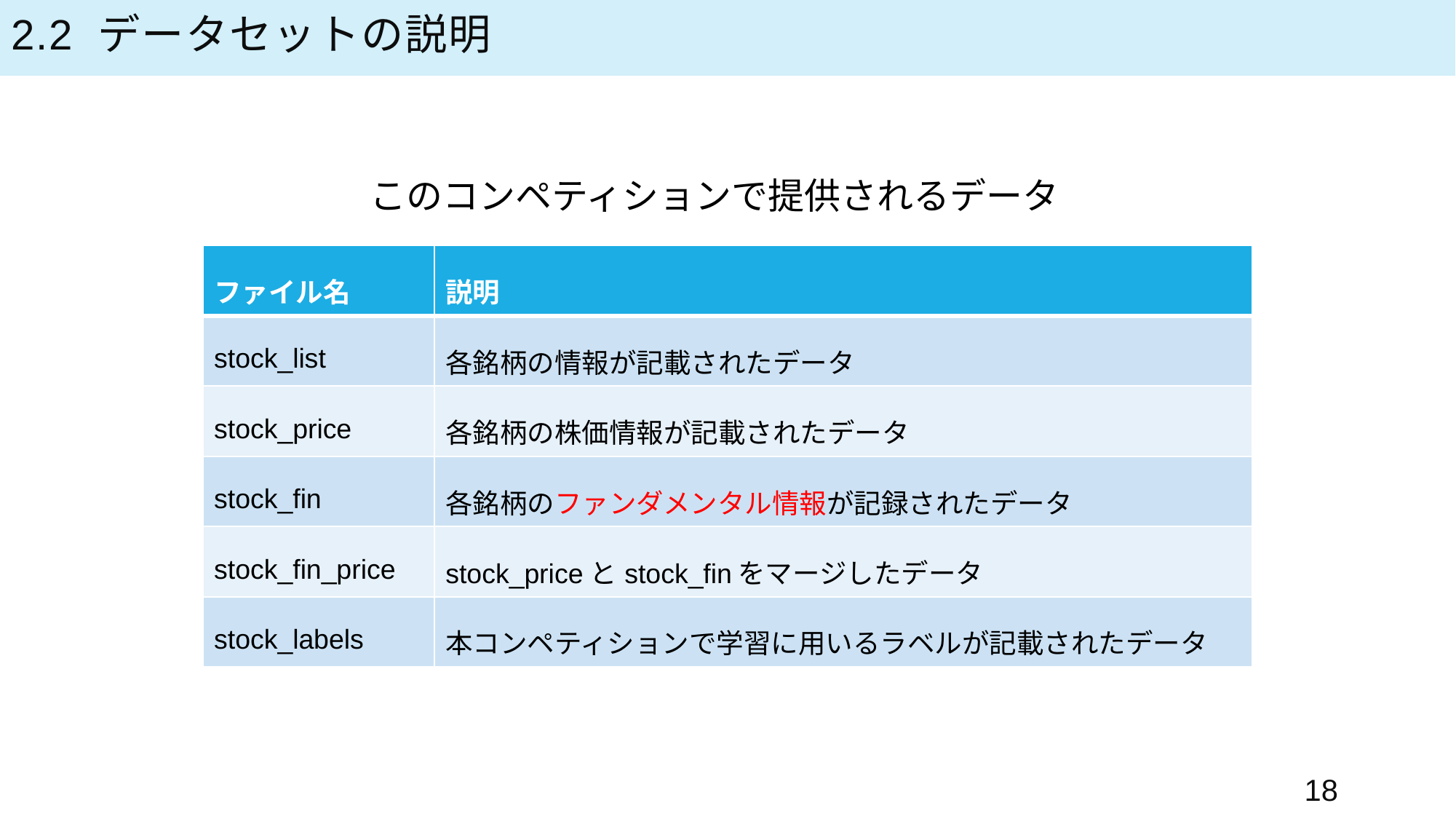

2.2 データセットの説明
このコンペティションで提供されるデータ
| ファイル名 | 説明 |
| --- | --- |
| stock\_list | 各銘柄の情報が記載されたデータ |
| stock\_price | 各銘柄の株価情報が記載されたデータ |
| stock\_fin | 各銘柄のファンダメンタル情報が記録されたデータ |
| stock\_fin\_price | stock\_priceとstock\_finをマージしたデータ |
| stock\_labels | 本コンペティションで学習に用いるラベルが記載されたデータ |
18